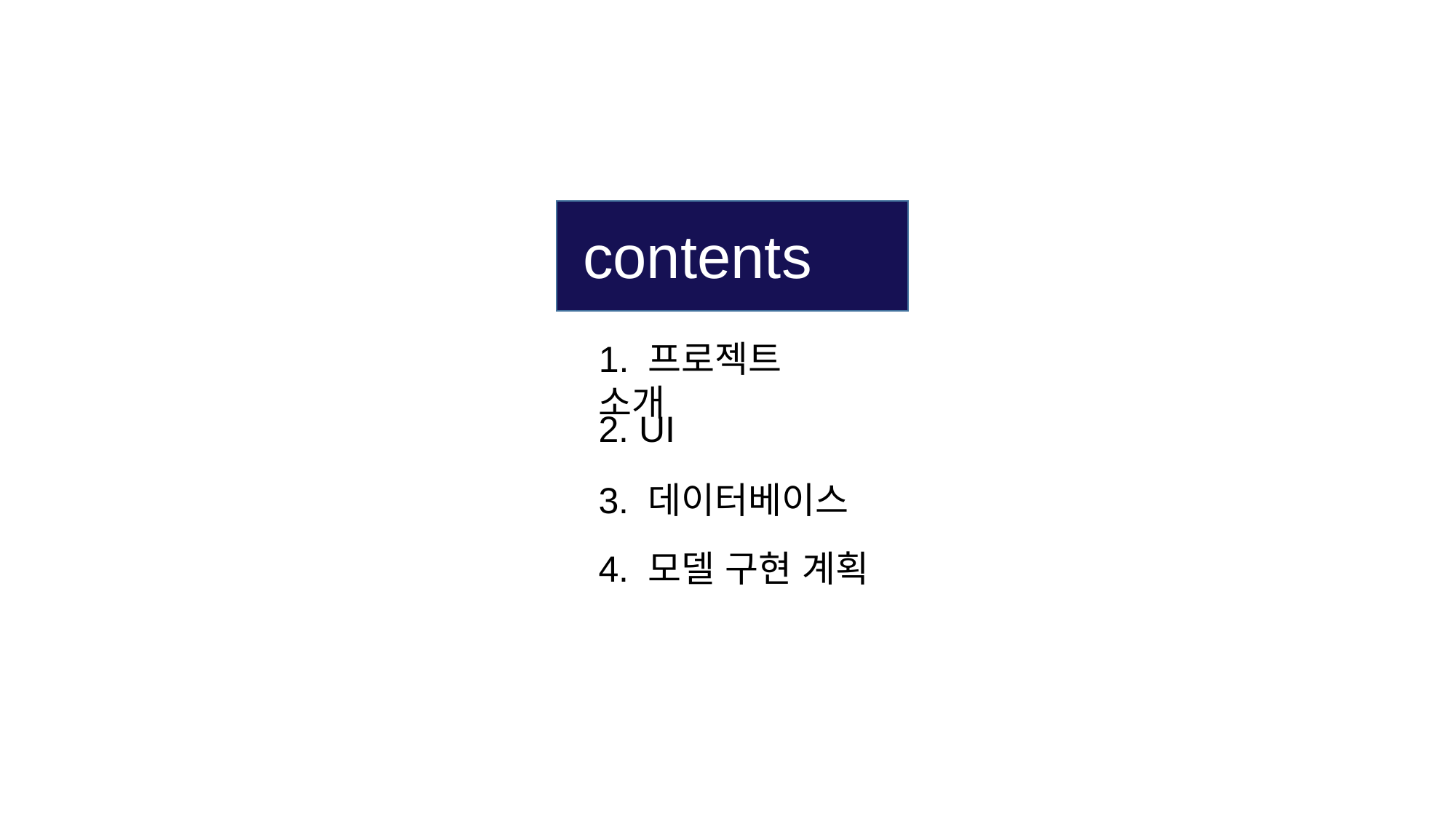

contents
1. 프로젝트 소개
2. UI
3. 데이터베이스
4. 모델 구현 계획